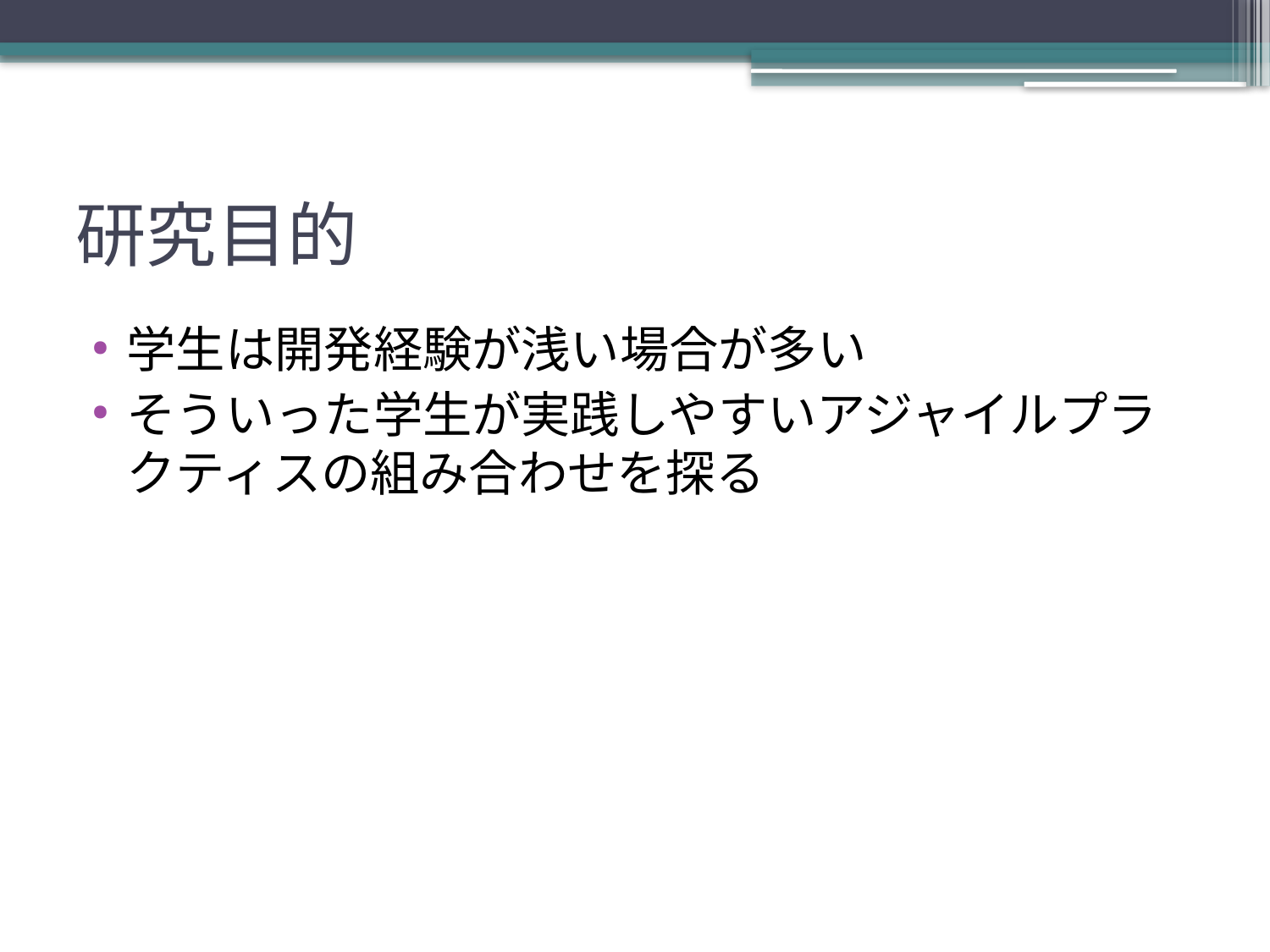

# 研究目的
学生は開発経験が浅い場合が多い
そういった学生が実践しやすいアジャイルプラクティスの組み合わせを探る